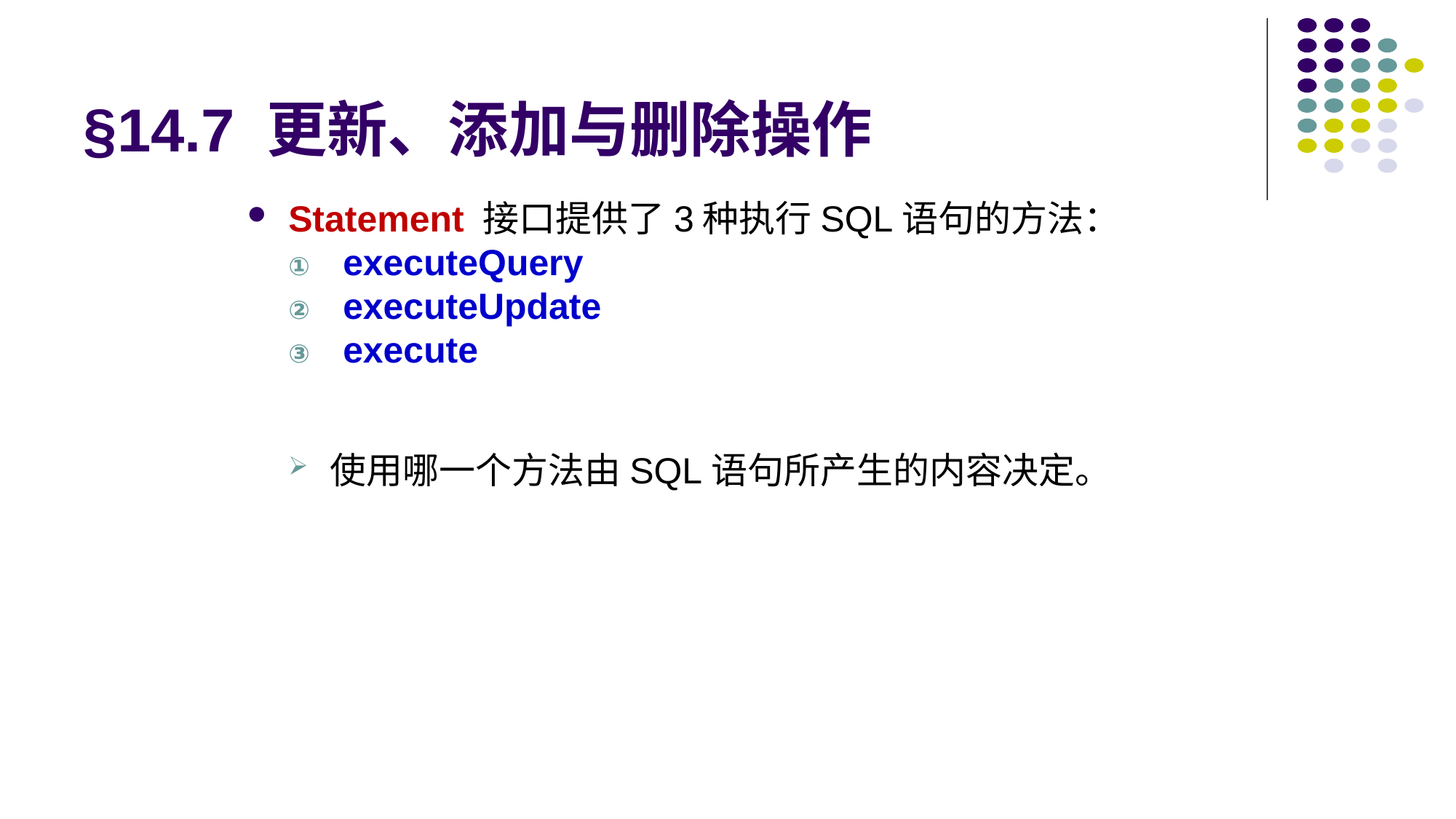

# §14.7 更新、添加与删除操作
Statement 接口提供了3种执行SQL语句的方法：
executeQuery
executeUpdate
execute

使用哪一个方法由SQL语句所产生的内容决定。

45